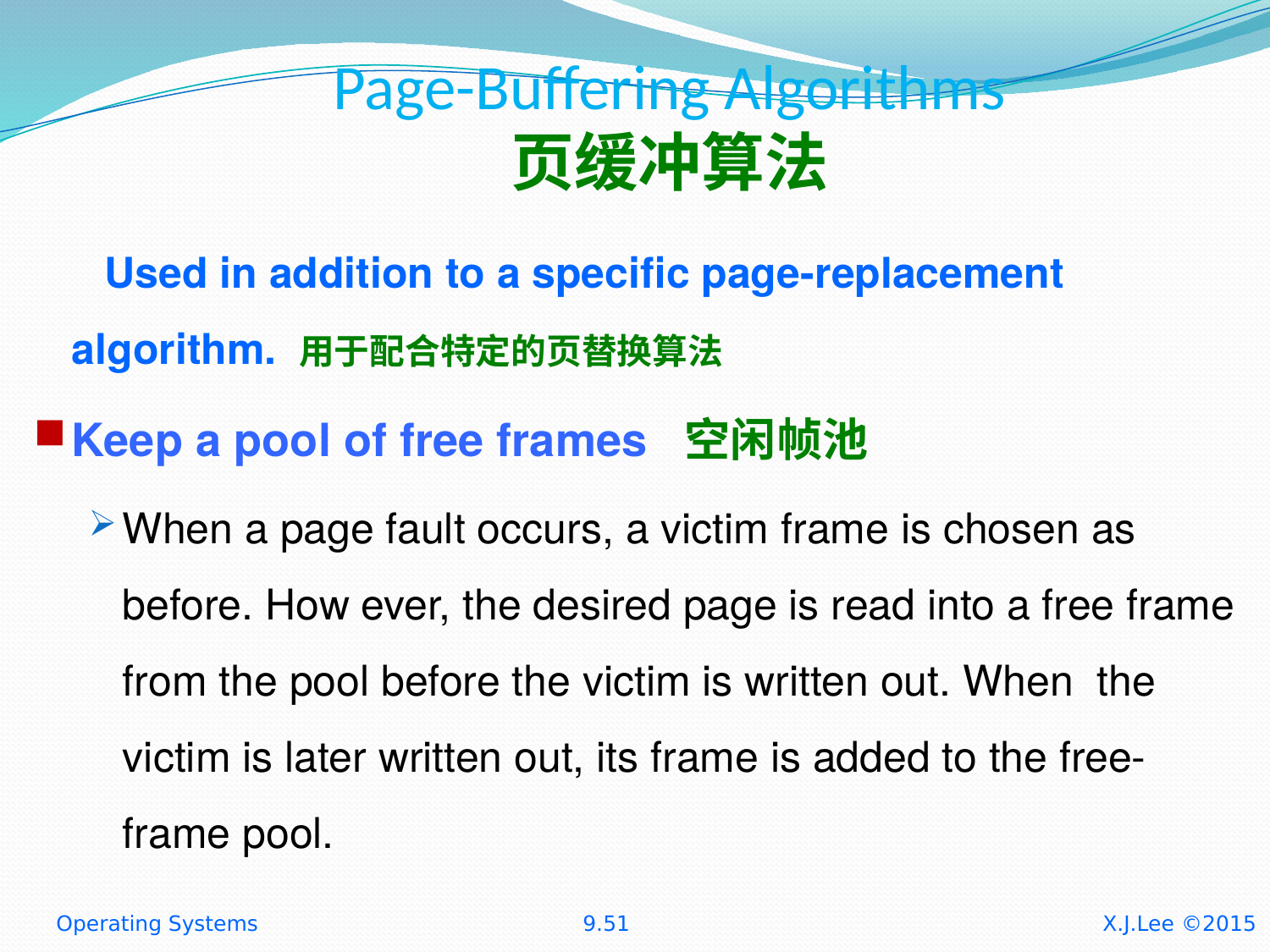

# Page-Buffering Algorithms 页缓冲算法
      Used in addition to a specific page-replacement algorithm. 用于配合特定的页替换算法
Keep a pool of free frames  空闲帧池
When a page fault occurs, a victim frame is chosen as before. How ever, the desired page is read into a free frame from the pool before the victim is written out. When  the victim is later written out, its frame is added to the free-frame pool.
Operating Systems
9.51
X.J.Lee ©2015